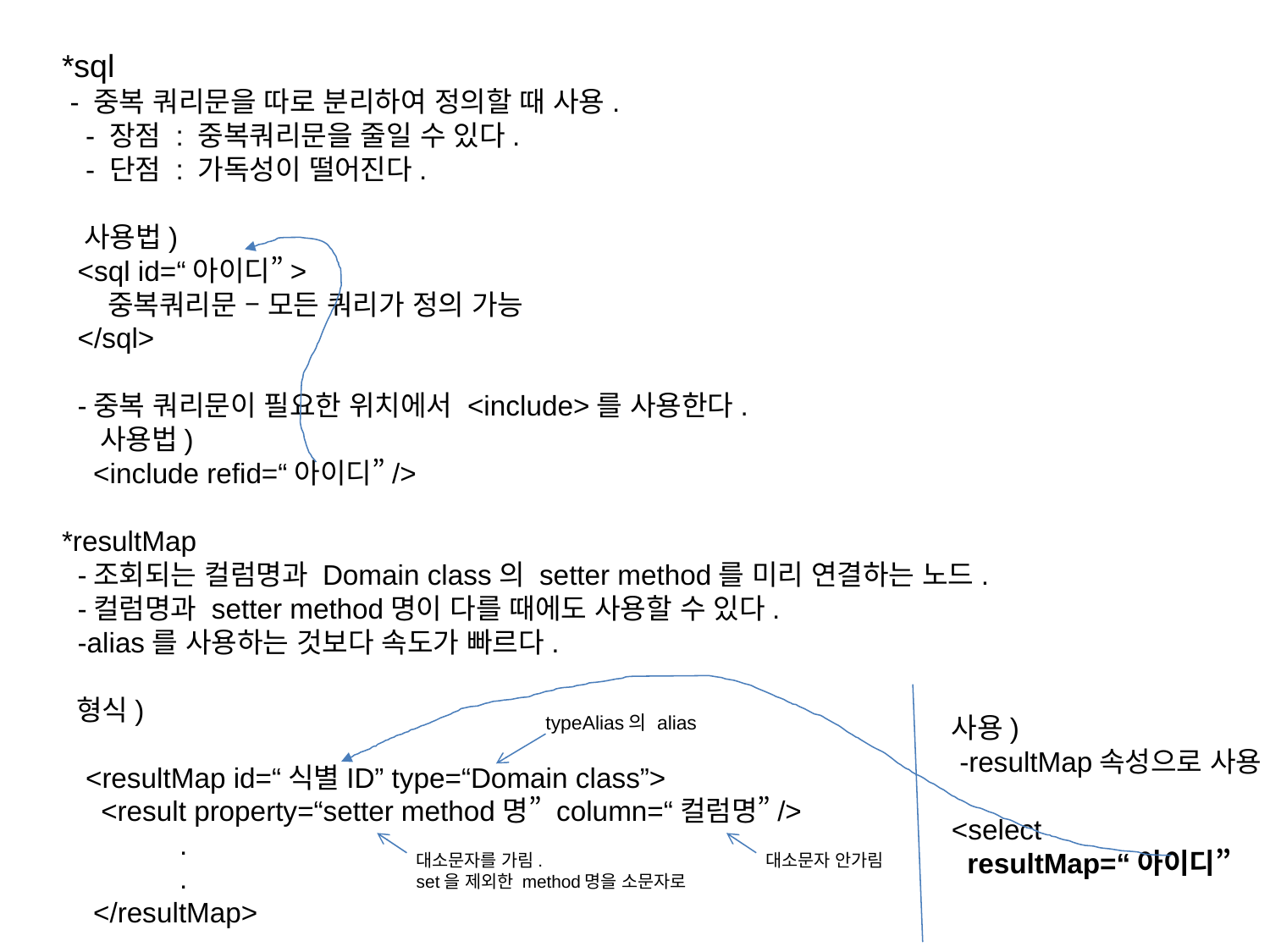

*sql
 - 중복 쿼리문을 따로 분리하여 정의할 때 사용.
   - 장점 : 중복쿼리문을 줄일 수 있다.
   - 단점 : 가독성이 떨어진다.

  사용법)
  <sql id=“아이디”>
     중복쿼리문 – 모든 쿼리가 정의 가능
  </sql>

  -중복 쿼리문이 필요한 위치에서 <include>를 사용한다.
    사용법)
    <include refid=“아이디”/>

*resultMap
  -조회되는 컬럼명과 Domain class의 setter method를 미리 연결하는 노드.
  -컬럼명과 setter method명이 다를 때에도 사용할 수 있다.
  -alias를 사용하는 것보다 속도가 빠르다.

 형식)

   <resultMap id=“식별ID” type=“Domain class”>
     <result property=“setter method명” column=“컬럼명”/>
               .
               .
    </resultMap>

typeAlias의 alias
사용)
 -resultMap속성으로 사용.

<select
  resultMap=“아이디”
대소문자를 가림.
set을 제외한 method명을 소문자로
대소문자 안가림